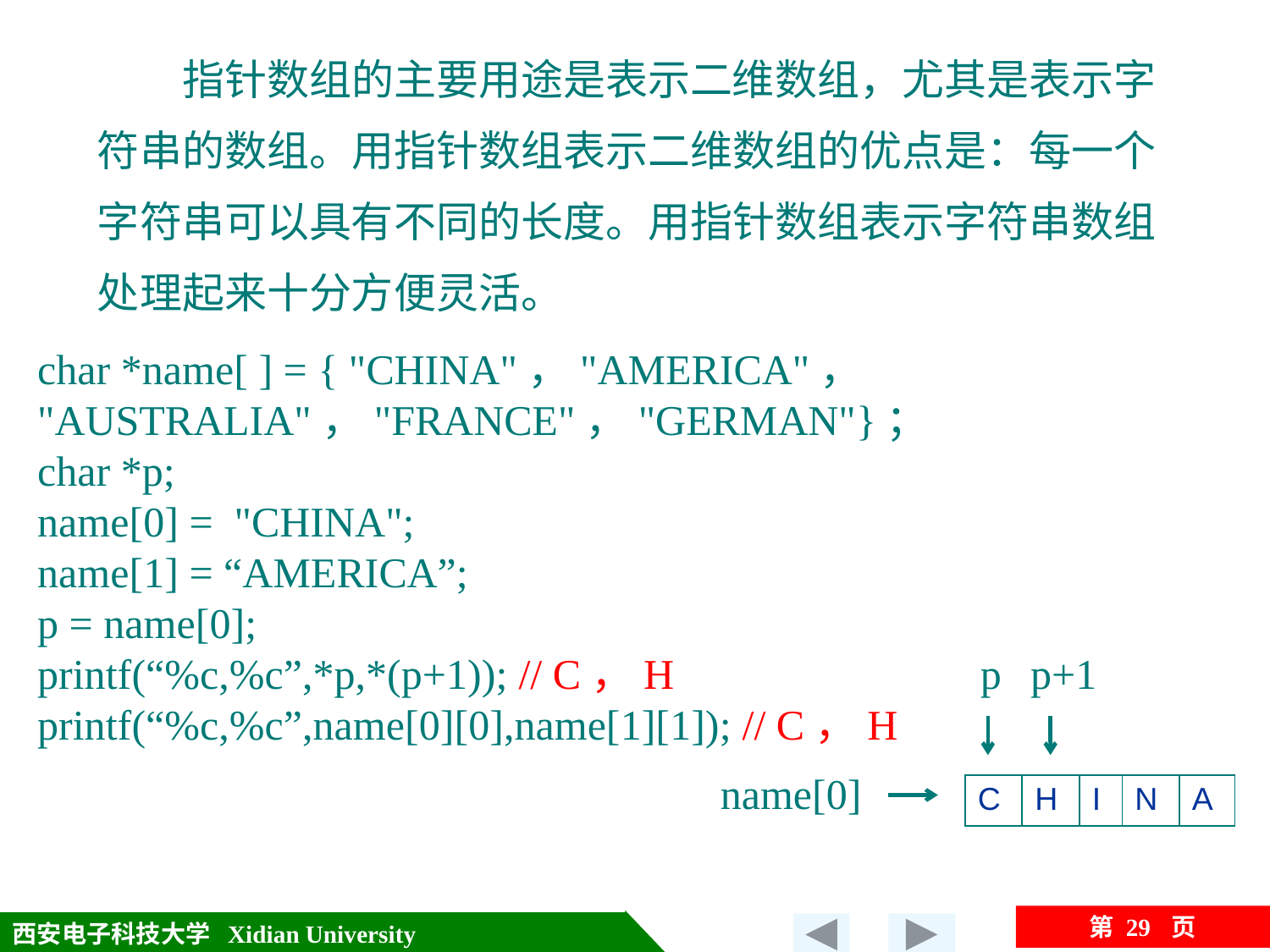

指针数组的主要用途是表示二维数组，尤其是表示字符串的数组。用指针数组表示二维数组的优点是：每一个字符串可以具有不同的长度。用指针数组表示字符串数组处理起来十分方便灵活。
char *name[ ] = { "CHINA"，"AMERICA"， "AUSTRALIA"，"FRANCE"，"GERMAN"}；
char *p;
name[0] =  "CHINA";
name[1] = “AMERICA”;
p = name[0];
printf(“%c,%c”,*p,*(p+1)); // C，H
printf(“%c,%c”,name[0][0],name[1][1]); // C，H
p
p+1
name[0]
| C | H | I | N | A |
| --- | --- | --- | --- | --- |